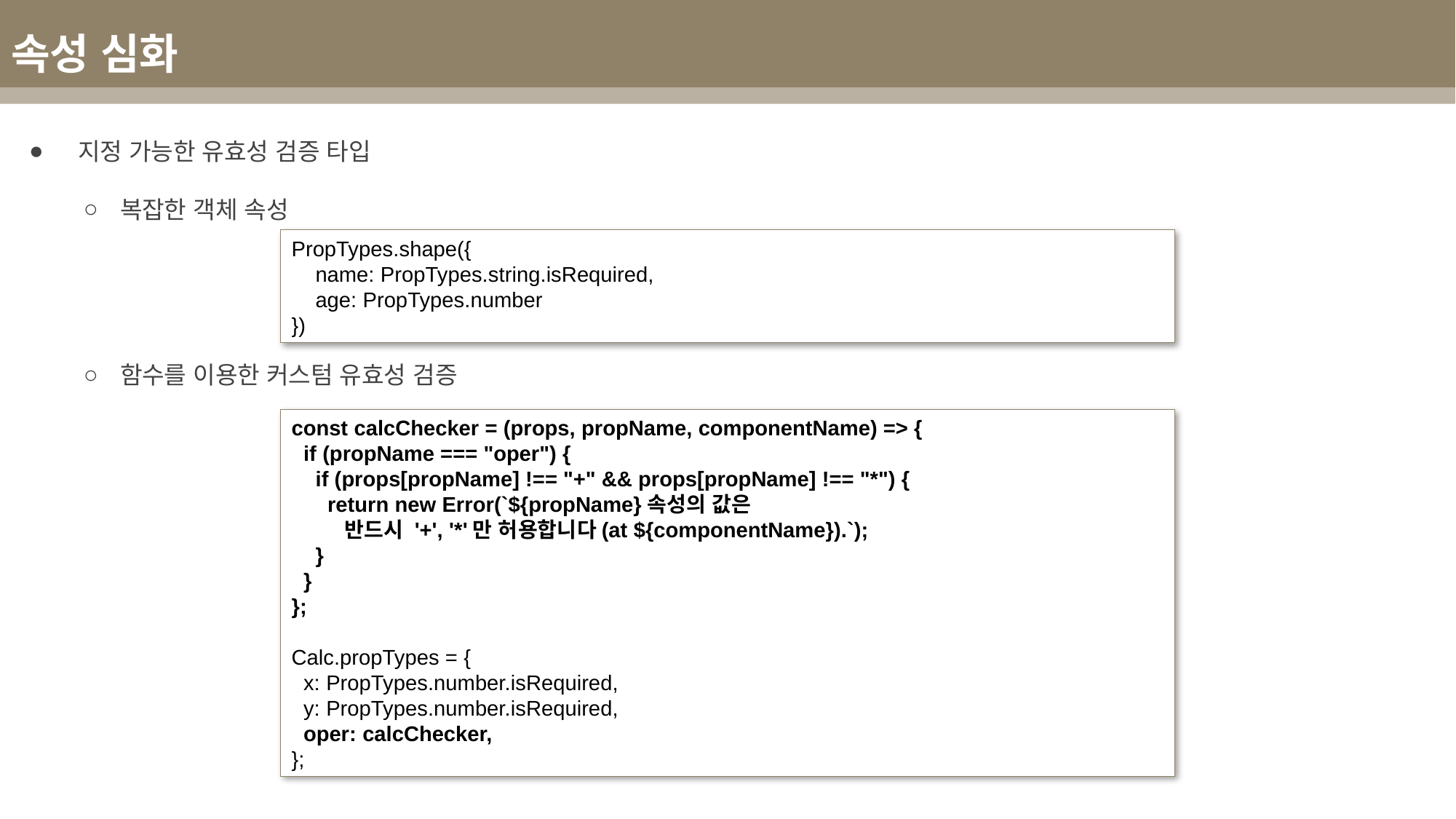

속성 심화
 지정 가능한 유효성 검증 타입
복잡한 객체 속성

함수를 이용한 커스텀 유효성 검증

PropTypes.shape({
    name: PropTypes.string.isRequired,
    age: PropTypes.number
})
const calcChecker = (props, propName, componentName) => {
  if (propName === "oper") {
    if (props[propName] !== "+" && props[propName] !== "*") {
      return new Error(`${propName}속성의 값은
        반드시 '+', '*'만 허용합니다(at ${componentName}).`);
    }
  }
};

Calc.propTypes = {
  x: PropTypes.number.isRequired,
  y: PropTypes.number.isRequired,
  oper: calcChecker,
};